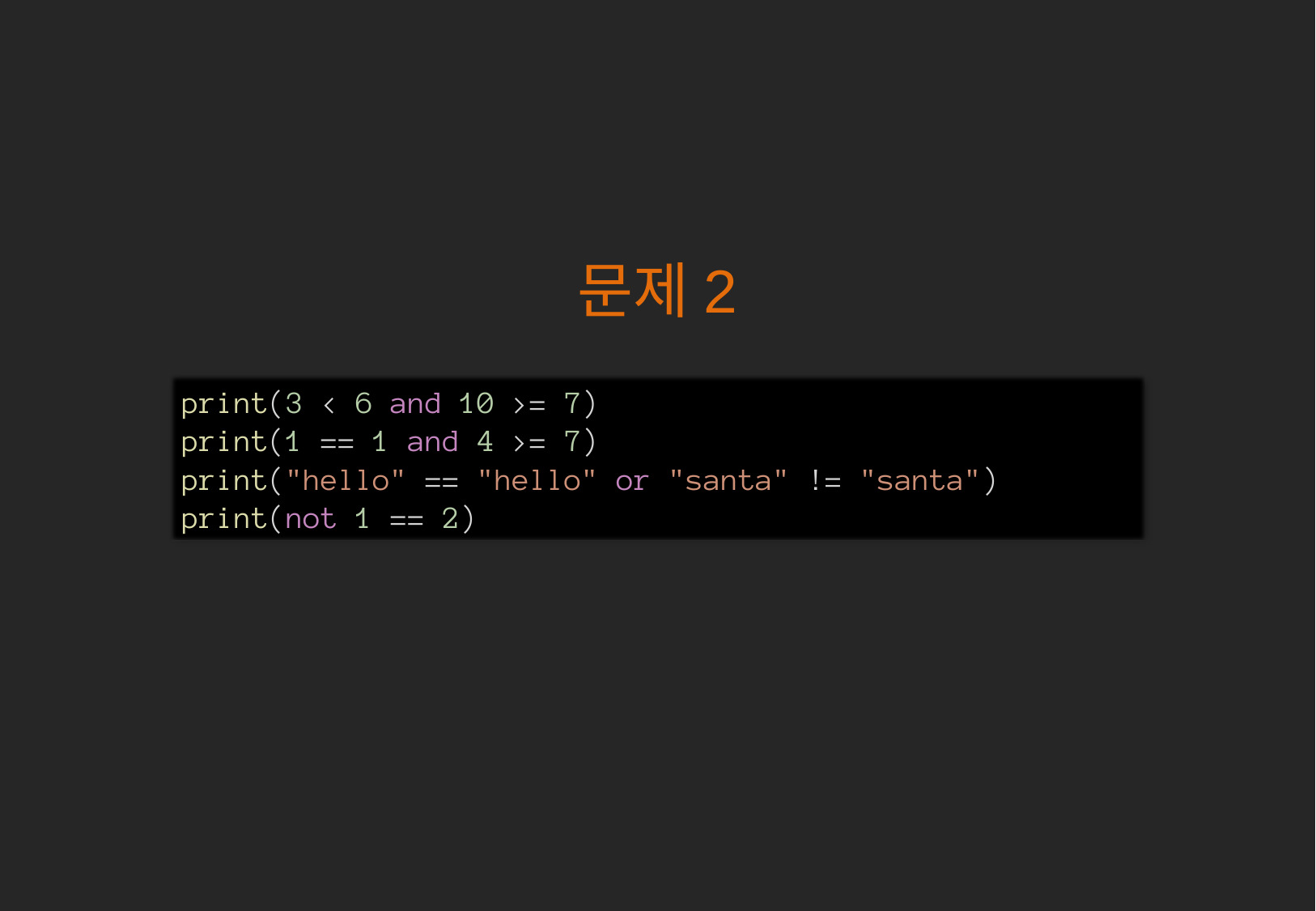

문제2

결과를 예측해 보세요
print(3 < 6 and 10 >= 7)
print(1 == 1 and 4 >= 7)
print("hello" == "hello" or "santa" != "santa")
print(not 1 == 2)